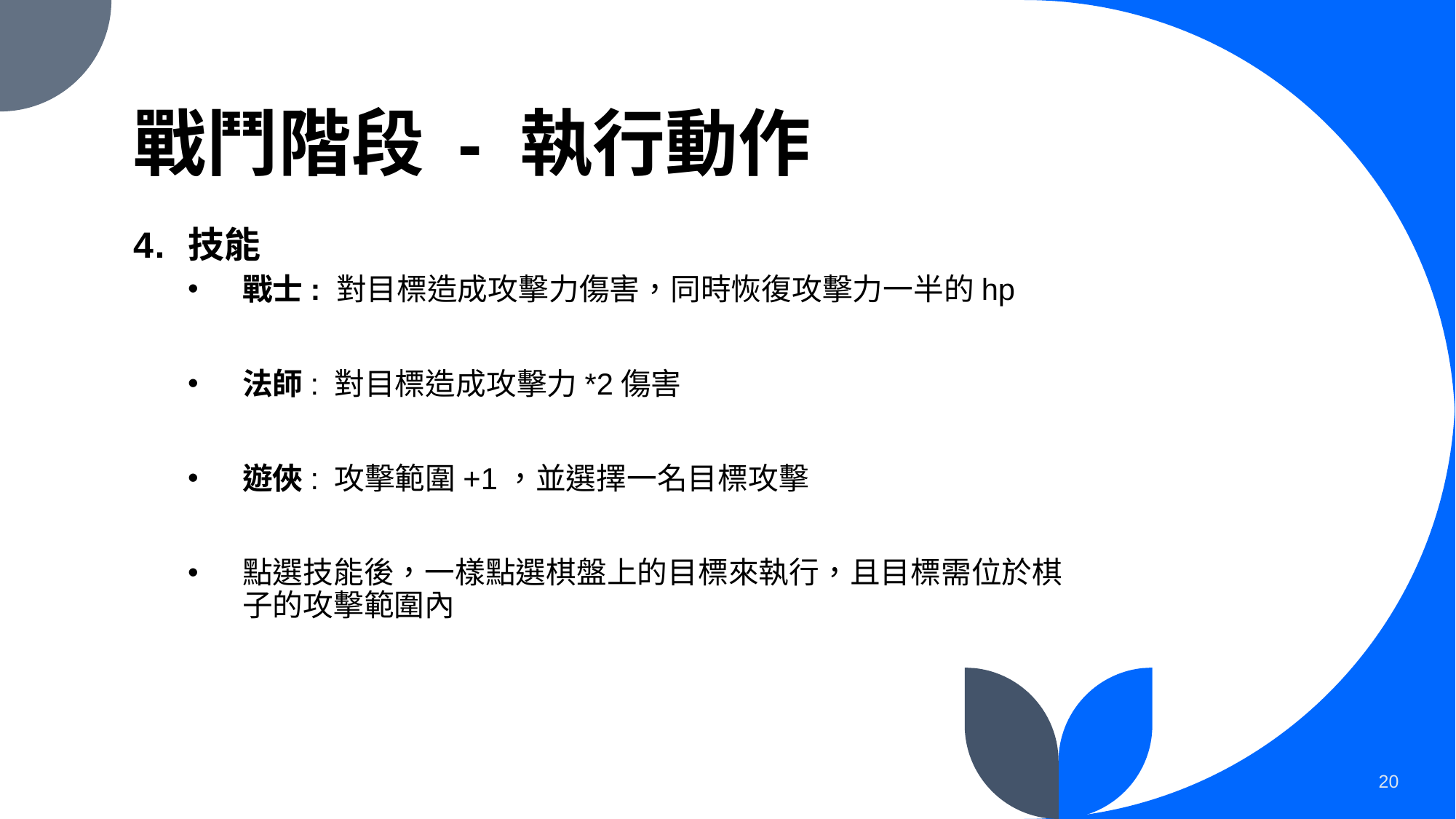

# 戰鬥階段 - 執行動作
技能
戰士: 對目標造成攻擊力傷害，同時恢復攻擊力一半的hp

法師: 對目標造成攻擊力*2傷害

遊俠: 攻擊範圍+1，並選擇一名目標攻擊

點選技能後，一樣點選棋盤上的目標來執行，且目標需位於棋子的攻擊範圍內
20